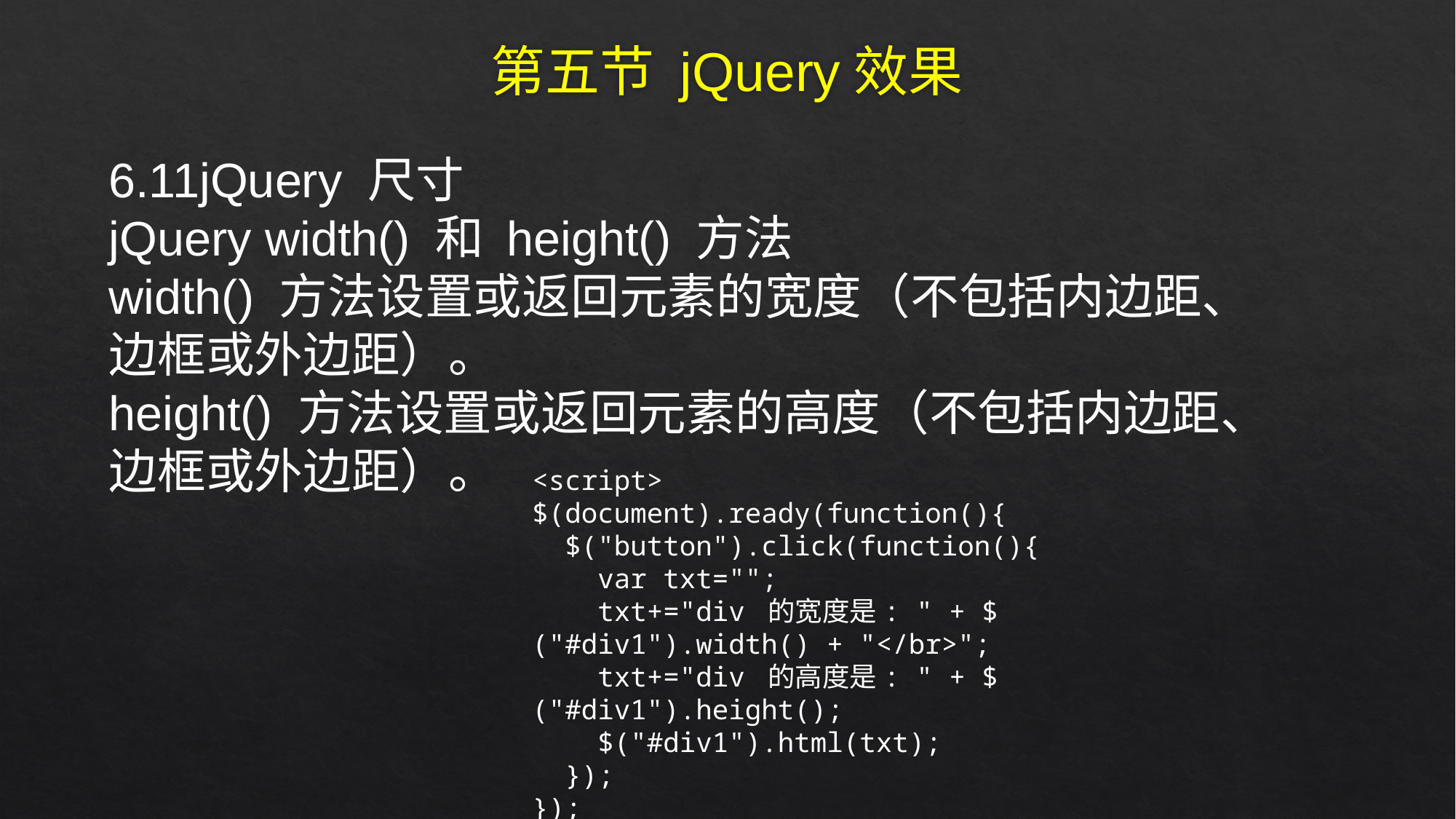

# 第五节 jQuery效果
6.11jQuery 尺寸
jQuery width() 和 height() 方法
width() 方法设置或返回元素的宽度（不包括内边距、
边框或外边距）。
height() 方法设置或返回元素的高度（不包括内边距、
边框或外边距）。

<script>
$(document).ready(function(){
  $("button").click(function(){
    var txt="";
    txt+="div 的宽度是: " + $("#div1").width() + "</br>";
    txt+="div 的高度是: " + $("#div1").height();
    $("#div1").html(txt);
  });
});
</script>
</head>
<body>

<div id="div1" style="height:100px;width:300px;padding:10px;margin:3px;border:1px solid blue;background-color:lightblue;"></div>
<br>
<button>显示 div 元素的尺寸</button>
<p>width() - 返回元素的宽度</p>
<p>height() - 返回元素的高度</p>

</body>